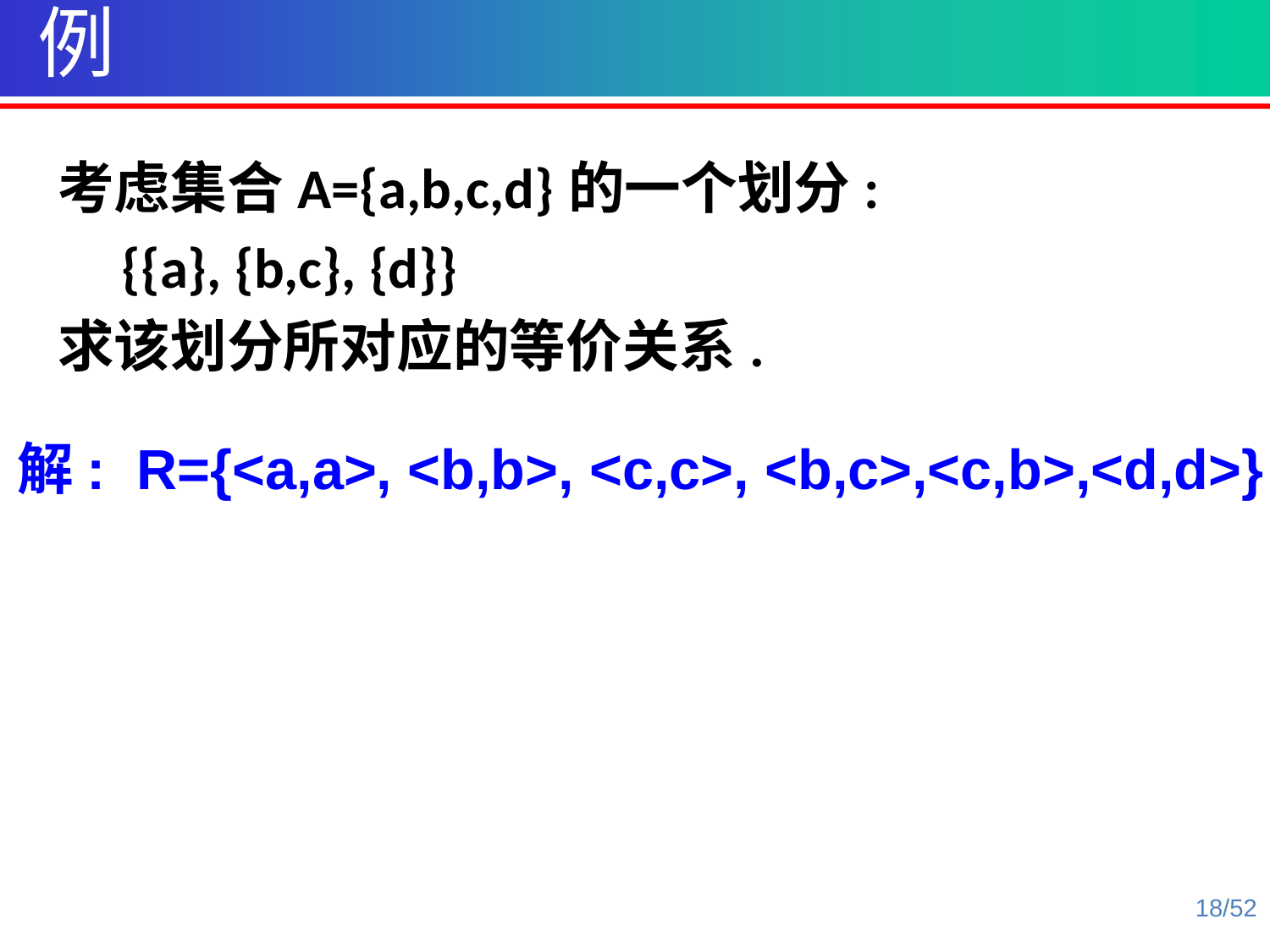

例
考虑集合A={a,b,c,d}的一个划分:
     {{a}, {b,c}, {d}}
求该划分所对应的等价关系.
解:  R={<a,a>, <b,b>, <c,c>, <b,c>,<c,b>,<d,d>}
18/52